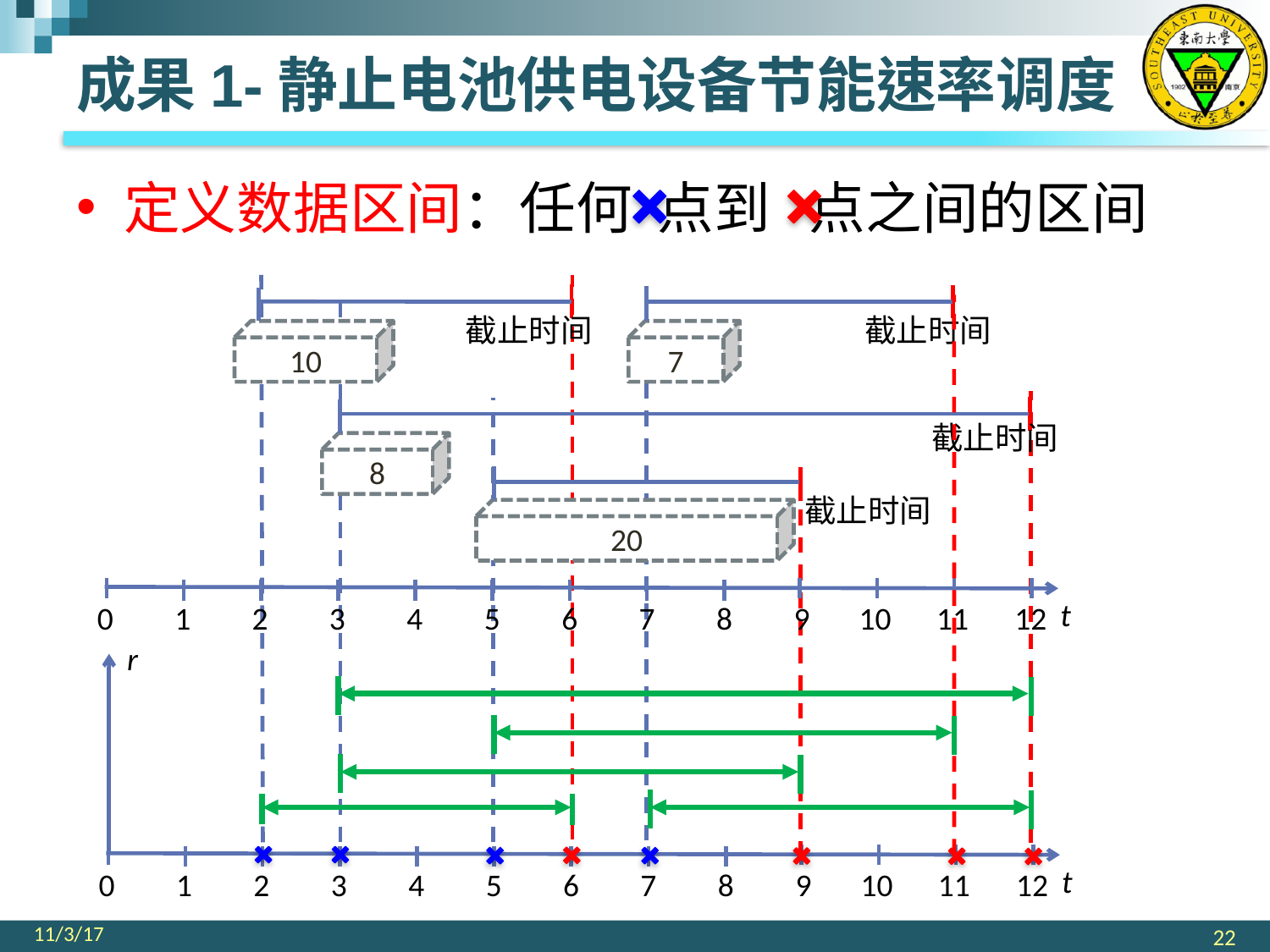

# 成果1-静止电池供电设备节能速率调度
定义数据区间：任何  点到   点之间的区间

截止时间
10
截止时间
7
截止时间
8
截止时间
20
t
0
1
3
4
5
6
7
8
9
10
11
12
2
r
t
0
1
3
4
5
6
7
8
9
10
11
12
2

11/3/17
22